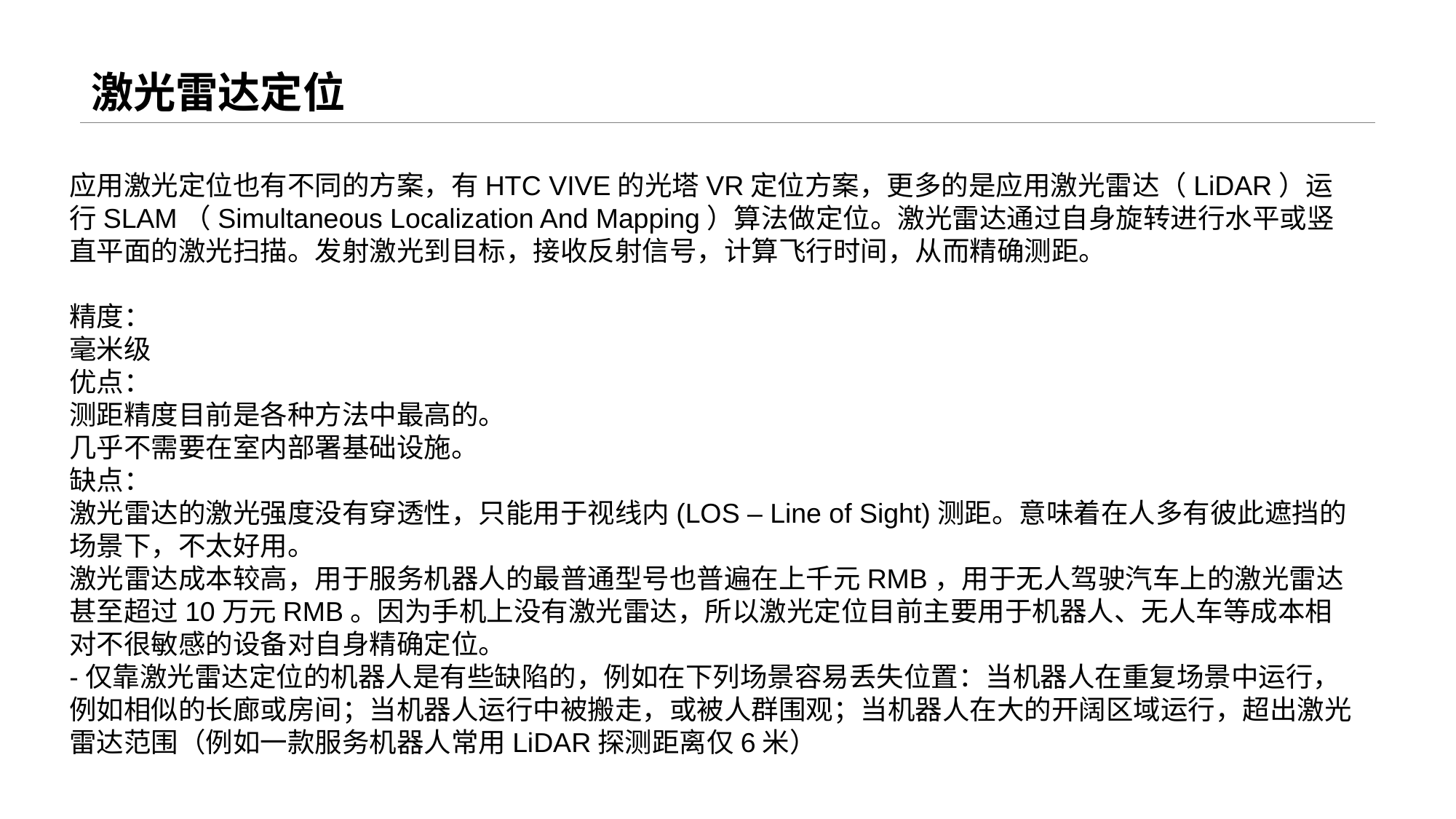

# 激光雷达定位
应用激光定位也有不同的方案，有HTC VIVE的光塔VR定位方案，更多的是应用激光雷达（LiDAR）运行SLAM（Simultaneous Localization And Mapping）算法做定位。激光雷达通过自身旋转进行水平或竖直平面的激光扫描。发射激光到目标，接收反射信号，计算飞行时间，从而精确测距。

精度：
毫米级
优点：
测距精度目前是各种方法中最高的。
几乎不需要在室内部署基础设施。
缺点：
激光雷达的激光强度没有穿透性，只能用于视线内(LOS – Line of Sight)测距。意味着在人多有彼此遮挡的场景下，不太好用。
激光雷达成本较高，用于服务机器人的最普通型号也普遍在上千元RMB，用于无人驾驶汽车上的激光雷达甚至超过10万元RMB。因为手机上没有激光雷达，所以激光定位目前主要用于机器人、无人车等成本相对不很敏感的设备对自身精确定位。
-仅靠激光雷达定位的机器人是有些缺陷的，例如在下列场景容易丢失位置：当机器人在重复场景中运行，例如相似的长廊或房间；当机器人运行中被搬走，或被人群围观；当机器人在大的开阔区域运行，超出激光雷达范围（例如一款服务机器人常用LiDAR探测距离仅6米）